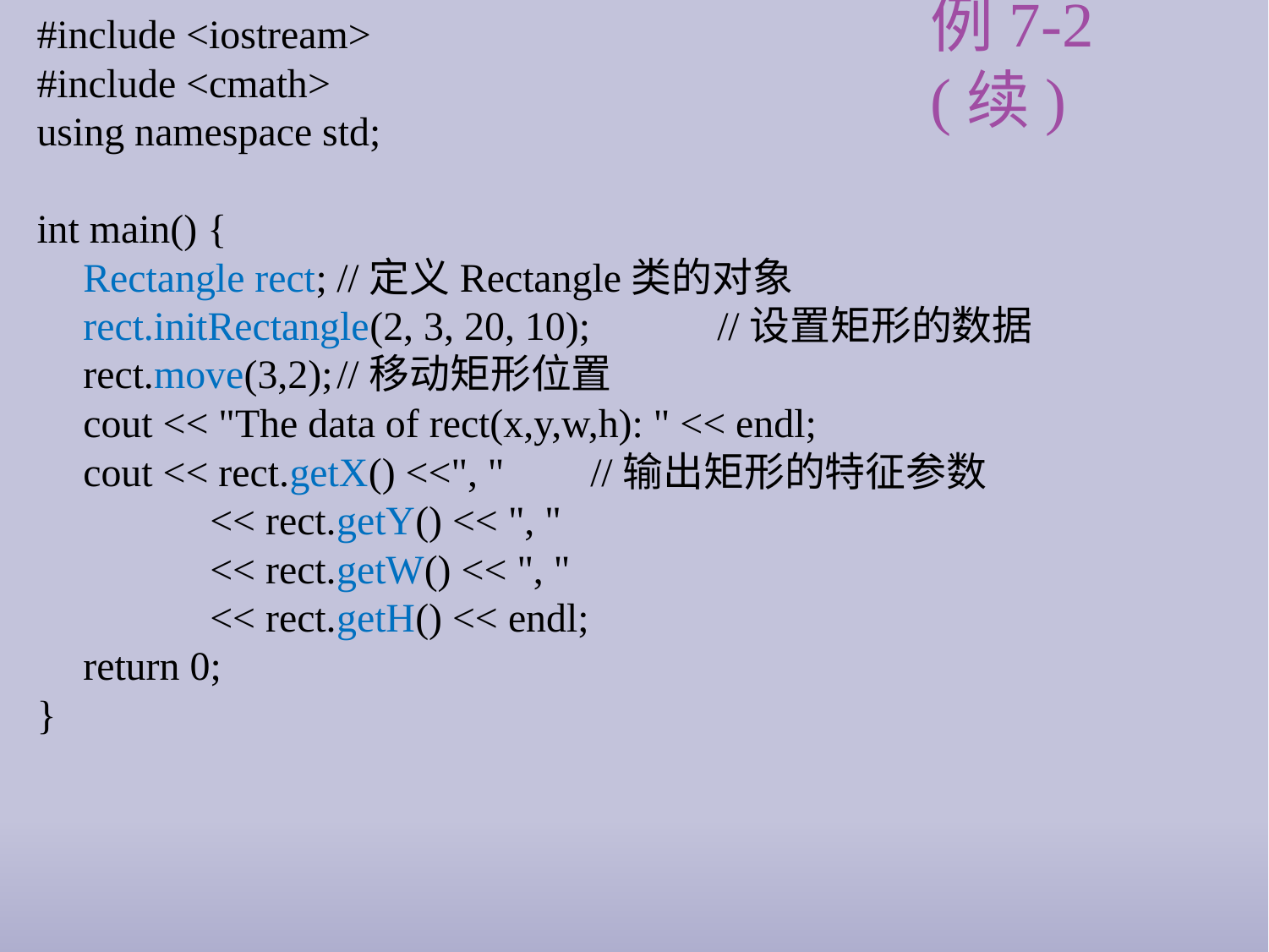

#include <iostream>
#include <cmath>
using namespace std;

int main() {
	Rectangle rect;	//定义Rectangle类的对象
	rect.initRectangle(2, 3, 20, 10);	//设置矩形的数据
	rect.move(3,2);	//移动矩形位置
	cout << "The data of rect(x,y,w,h): " << endl;
	cout << rect.getX() <<", "	//输出矩形的特征参数
		<< rect.getY() << ", "
		<< rect.getW() << ", "
		<< rect.getH() << endl;
	return 0;
}

# 例7-2 (续)